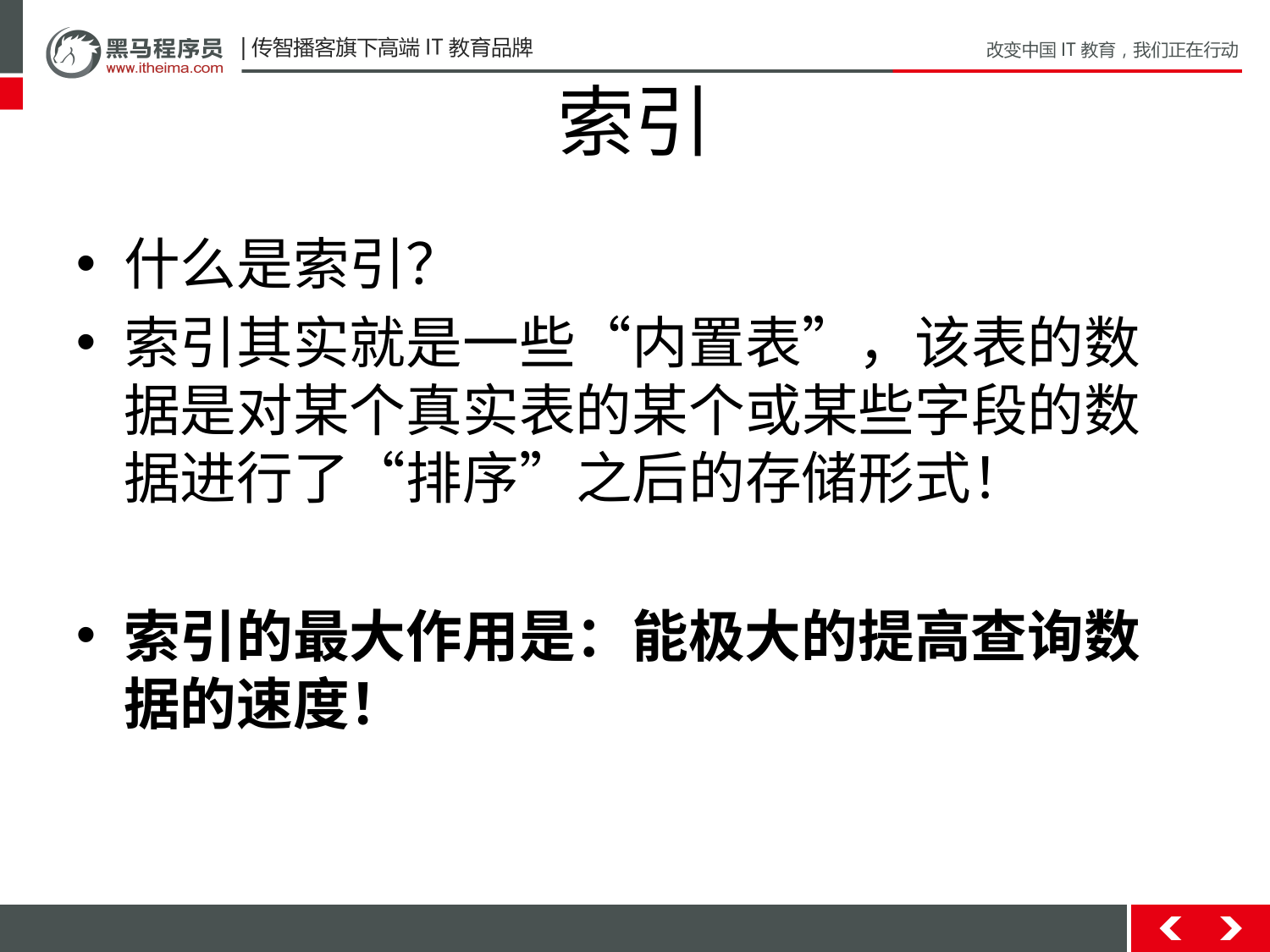

# 索引
什么是索引？
索引其实就是一些“内置表”，该表的数据是对某个真实表的某个或某些字段的数据进行了“排序”之后的存储形式！

索引的最大作用是：能极大的提高查询数据的速度！